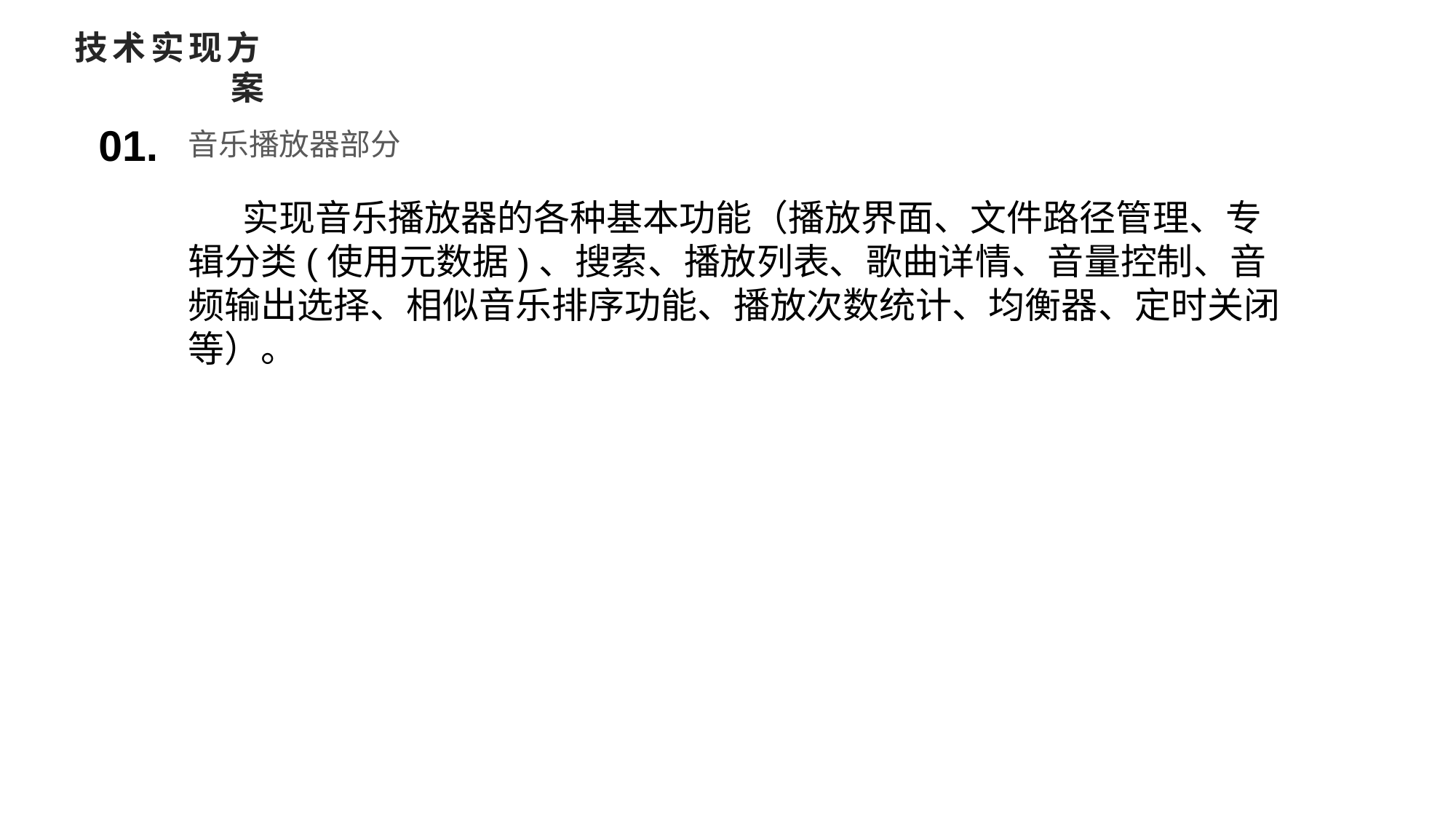

技术实现方案
音乐播放器部分
01.
实现音乐播放器的各种基本功能（播放界面、文件路径管理、专辑分类(使用元数据)、搜索、播放列表、歌曲详情、音量控制、音频输出选择、相似音乐排序功能、播放次数统计、均衡器、定时关闭等）。